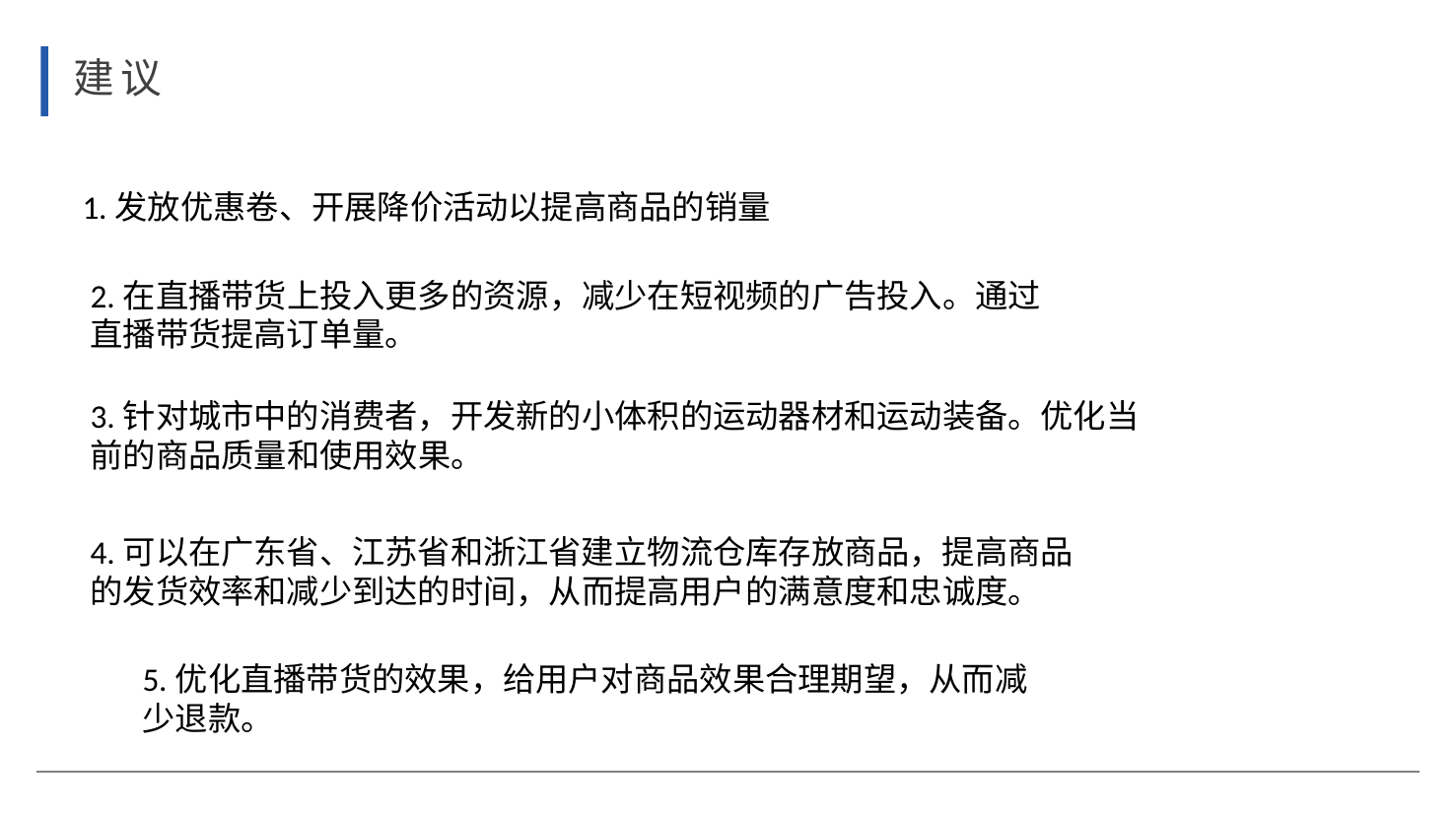

建议
1.发放优惠卷、开展降价活动以提高商品的销量
2.在直播带货上投入更多的资源，减少在短视频的广告投入。通过直播带货提高订单量。
3.针对城市中的消费者，开发新的小体积的运动器材和运动装备。优化当前的商品质量和使用效果。
52%
36%
4.可以在广东省、江苏省和浙江省建立物流仓库存放商品，提高商品的发货效率和减少到达的时间，从而提高用户的满意度和忠诚度。
5.优化直播带货的效果，给用户对商品效果合理期望，从而减少退款。